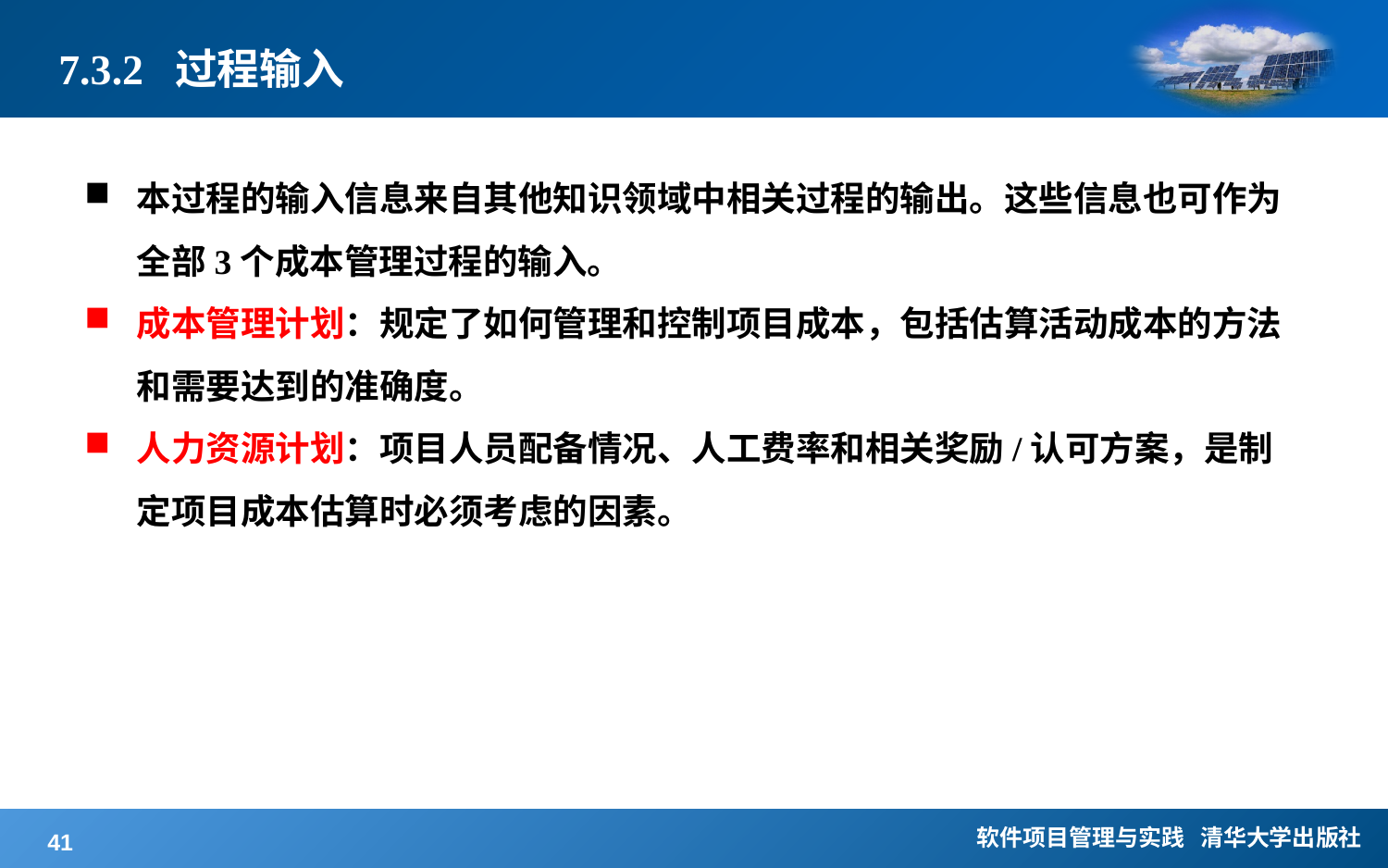

# 7.3.2  过程输入
本过程的输入信息来自其他知识领域中相关过程的输出。这些信息也可作为全部3个成本管理过程的输入。
成本管理计划：规定了如何管理和控制项目成本，包括估算活动成本的方法和需要达到的准确度。
人力资源计划：项目人员配备情况、人工费率和相关奖励/认可方案，是制定项目成本估算时必须考虑的因素。